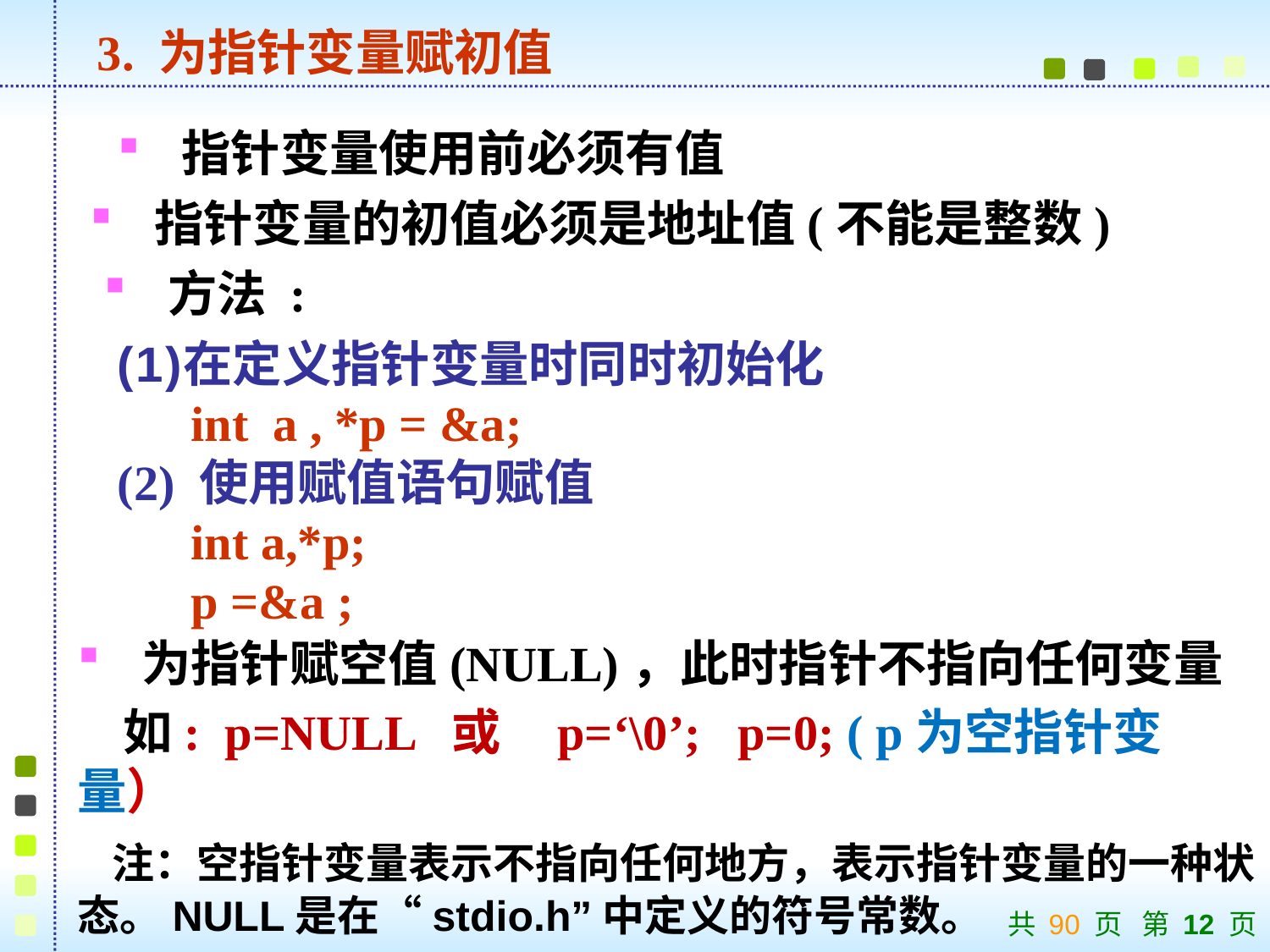

3. 为指针变量赋初值
  指针变量使用前必须有值
  指针变量的初值必须是地址值(不能是整数)
  方法 :
在定义指针变量时同时初始化
      int  a , *p = &a;
(2) 使用赋值语句赋值
      int a,*p;
      p =&a ;
  为指针赋空值(NULL)，此时指针不指向任何变量
   如:  p=NULL  或    p=‘\0’;   p=0; ( p为空指针变量）
  注：空指针变量表示不指向任何地方，表示指针变量的一种状态。NULL是在“stdio.h”中定义的符号常数。
共 90 页   第 12 页